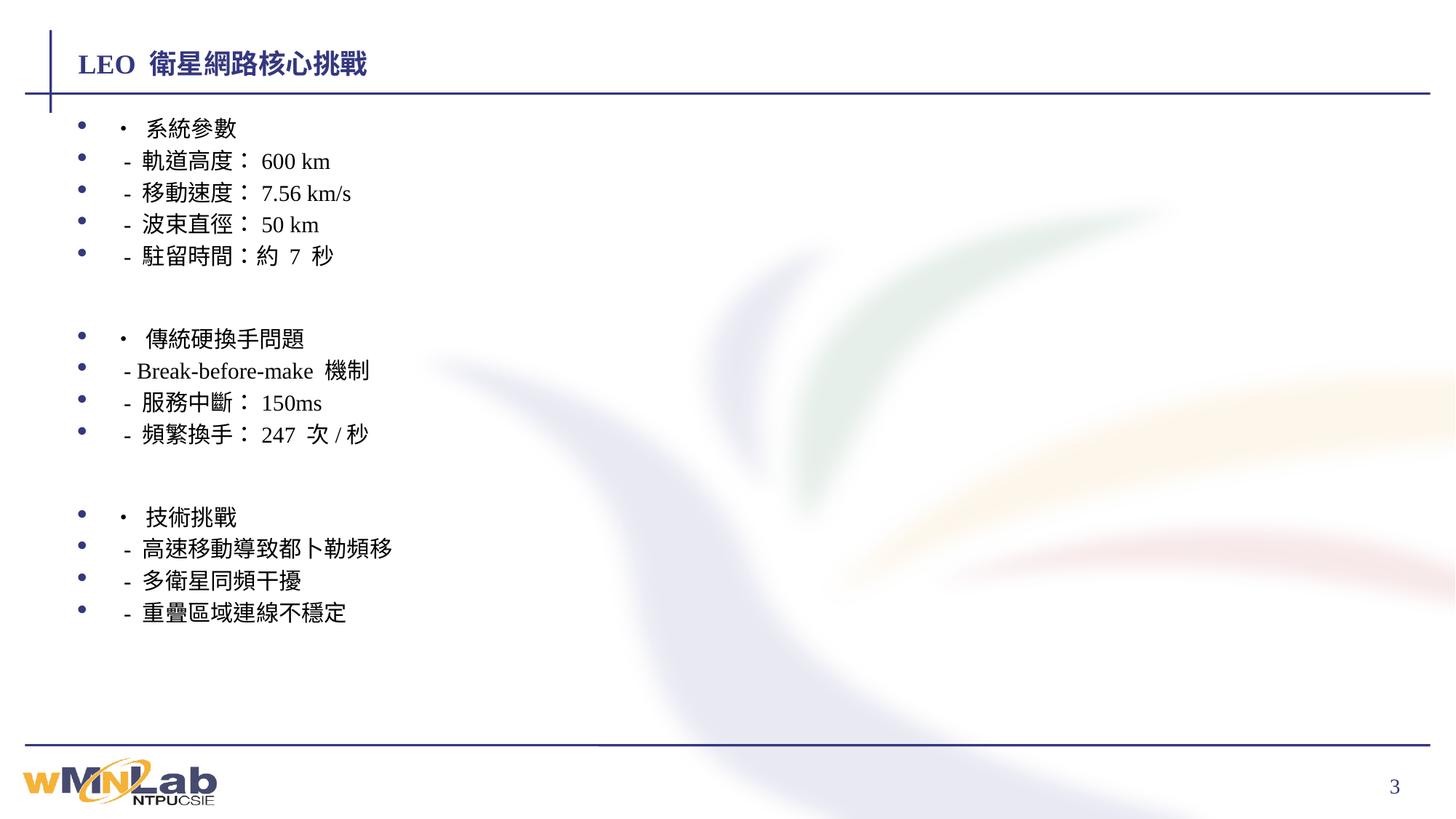

# LEO 衛星網路核心挑戰
• 系統參數
  - 軌道高度：600 km
  - 移動速度：7.56 km/s
  - 波束直徑：50 km
  - 駐留時間：約 7 秒

• 傳統硬換手問題
  - Break-before-make 機制
  - 服務中斷：150ms
  - 頻繁換手：247 次/秒

• 技術挑戰
  - 高速移動導致都卜勒頻移
  - 多衛星同頻干擾
  - 重疊區域連線不穩定